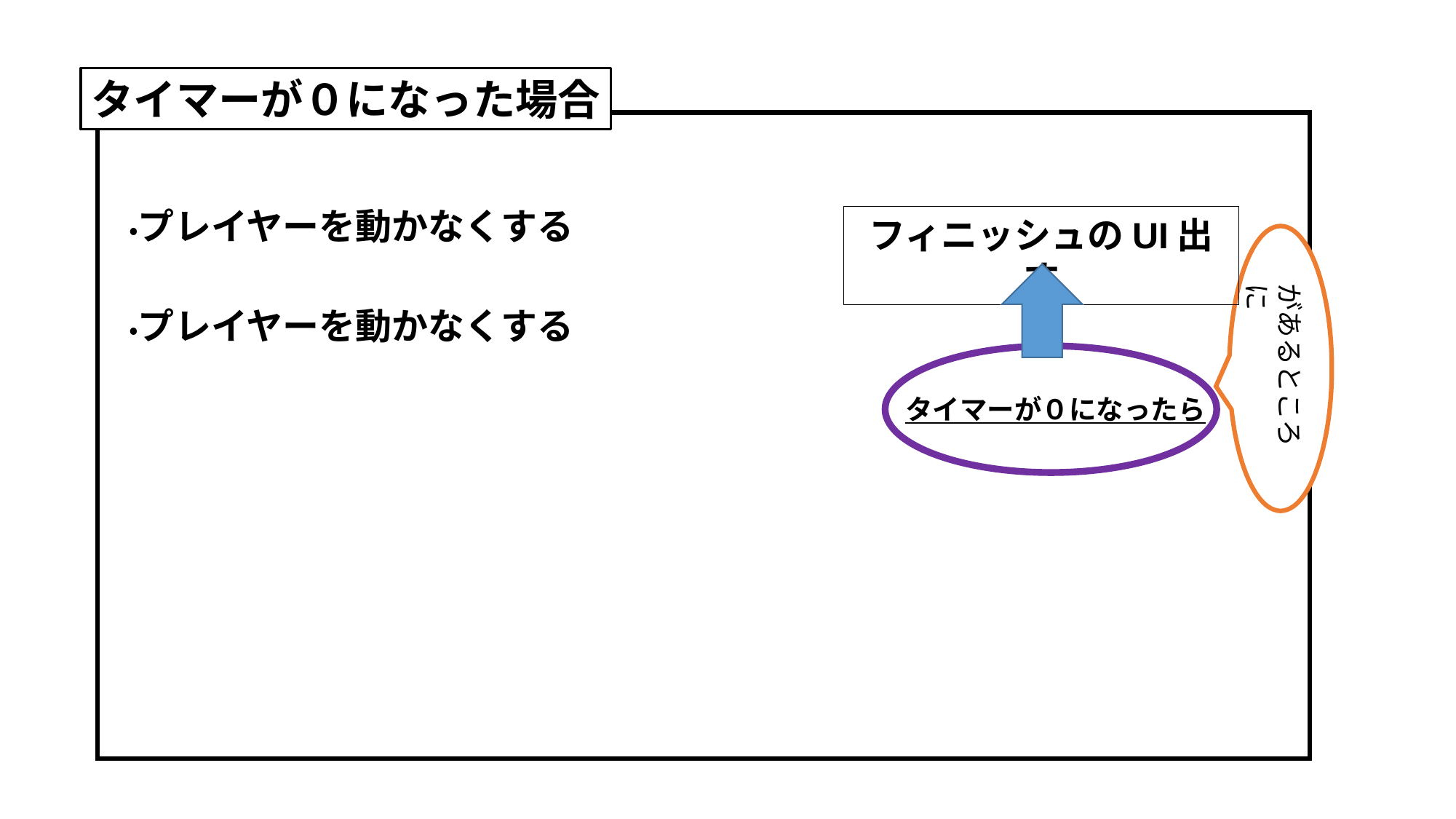

タイマーが０になった場合

・プレイヤーを動かなくする
フィニッシュのUI出す

があるところに
・プレイヤーを動かなくする

タイマーが０になったら